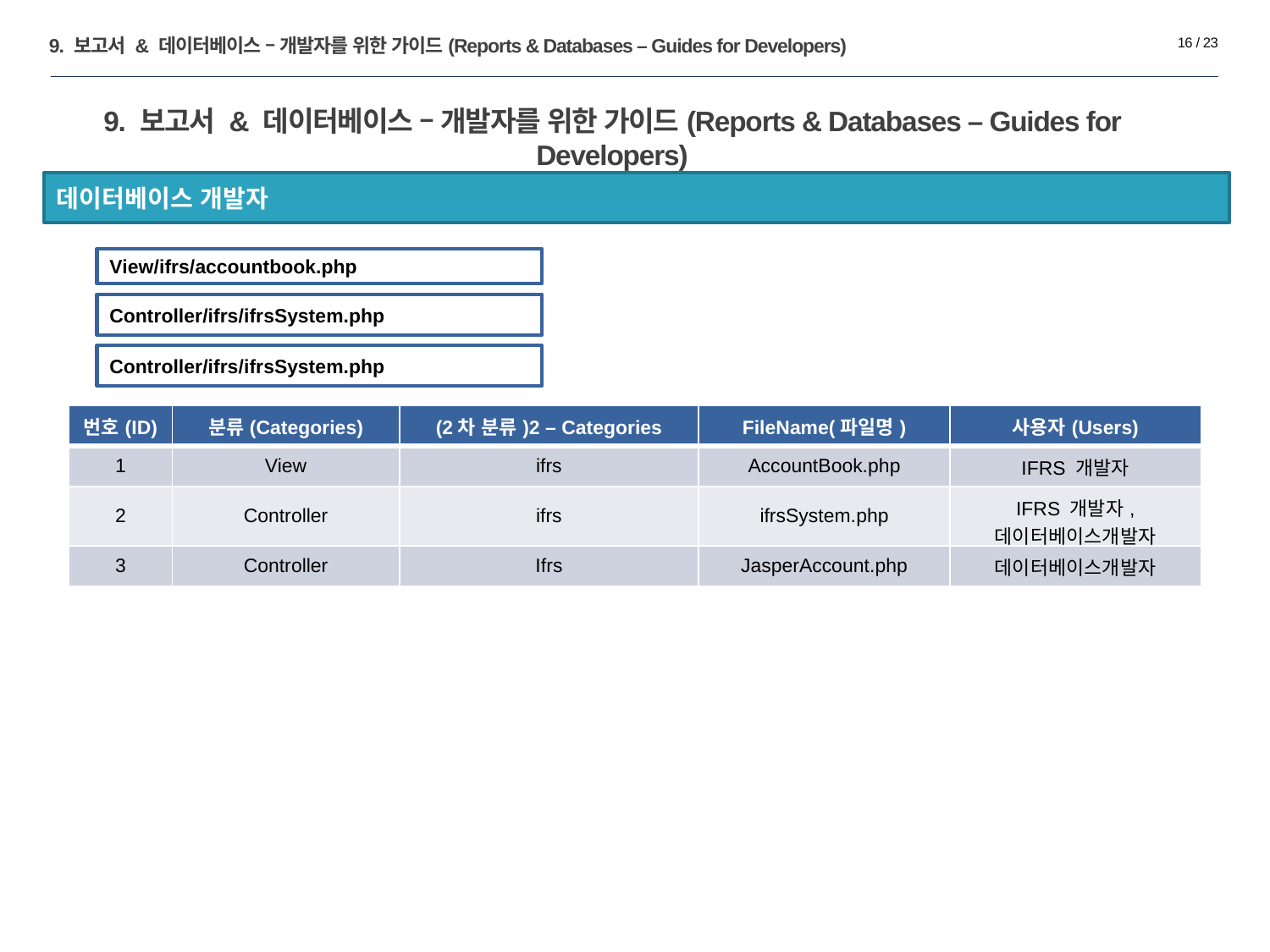

9. 보고서 & 데이터베이스 – 개발자를 위한 가이드(Reports & Databases – Guides for Developers)
16 / 23
# 9. 보고서 & 데이터베이스 – 개발자를 위한 가이드(Reports & Databases – Guides for Developers)
데이터베이스 개발자
View/ifrs/accountbook.php
Controller/ifrs/ifrsSystem.php
Controller/ifrs/ifrsSystem.php
| 번호(ID) | 분류(Categories) | (2차 분류)2 – Categories | FileName(파일명) | 사용자(Users) |
| --- | --- | --- | --- | --- |
| 1 | View | ifrs | AccountBook.php | IFRS 개발자 |
| 2 | Controller | ifrs | ifrsSystem.php | IFRS 개발자, 데이터베이스개발자 |
| 3 | Controller | Ifrs | JasperAccount.php | 데이터베이스개발자 |